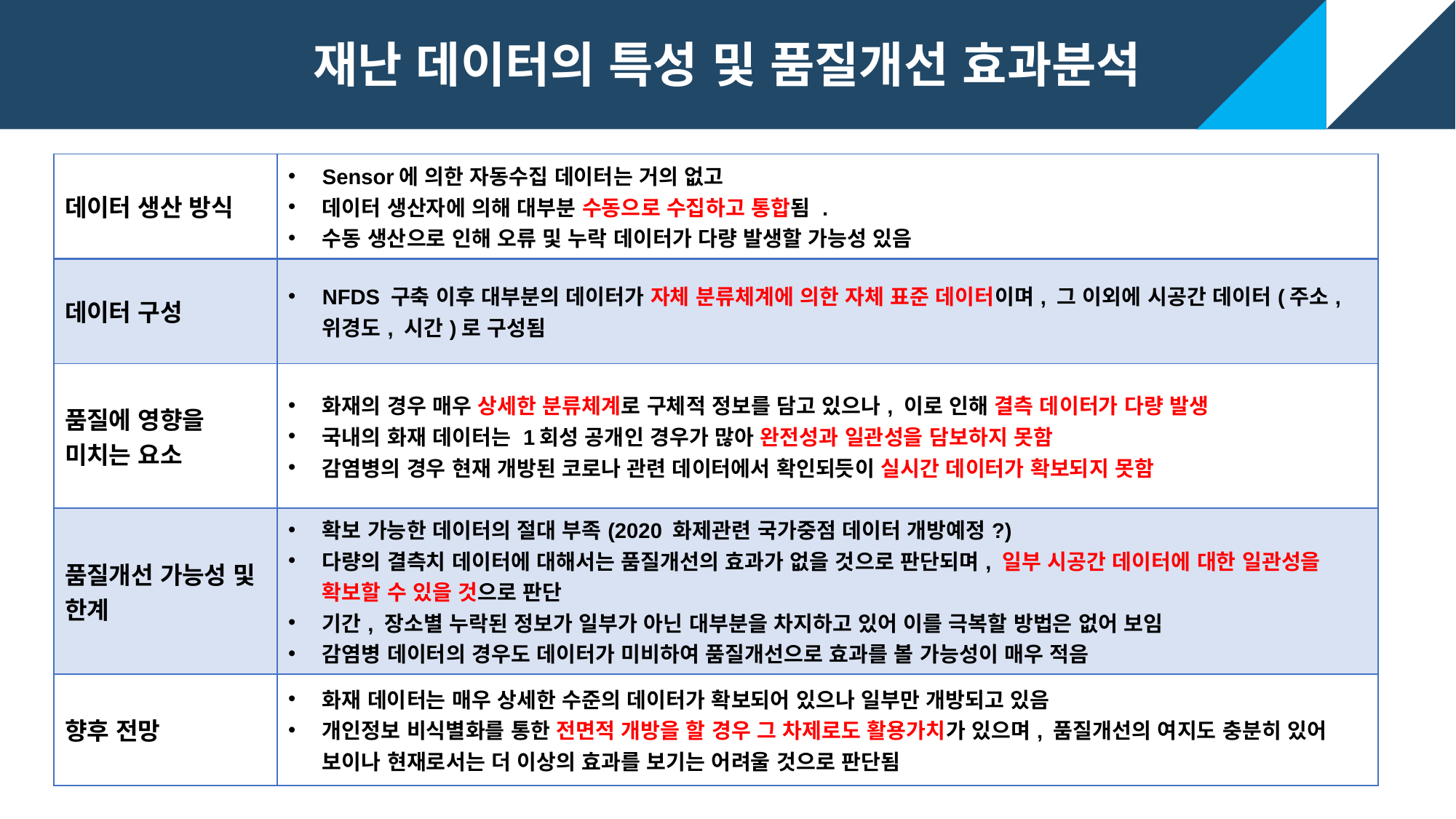

재난 데이터의 특성 및 품질개선 효과분석

| 데이터 생산 방식 | Sensor에 의한 자동수집 데이터는 거의 없고 데이터 생산자에 의해 대부분 수동으로 수집하고 통합됨 . 수동 생산으로 인해 오류 및 누락 데이터가 다량 발생할 가능성 있음 |
| --- | --- |
| 데이터 구성 | NFDS 구축 이후 대부분의 데이터가 자체 분류체계에 의한 자체 표준 데이터이며, 그 이외에 시공간 데이터(주소, 위경도, 시간)로 구성됨 |
| 품질에 영향을 미치는 요소 | 화재의 경우 매우 상세한 분류체계로 구체적 정보를 담고 있으나, 이로 인해 결측 데이터가 다량 발생 국내의 화재 데이터는 1회성 공개인 경우가 많아 완전성과 일관성을 담보하지 못함 감염병의 경우 현재 개방된 코로나 관련 데이터에서 확인되듯이 실시간 데이터가 확보되지 못함 |
| 품질개선 가능성 및 한계 | 확보 가능한 데이터의 절대 부족(2020 화제관련 국가중점 데이터 개방예정?) 다량의 결측치 데이터에 대해서는 품질개선의 효과가 없을 것으로 판단되며, 일부 시공간 데이터에 대한 일관성을 확보할 수 있을 것으로 판단 기간, 장소별 누락된 정보가 일부가 아닌 대부분을 차지하고 있어 이를 극복할 방법은 없어 보임 감염병 데이터의 경우도 데이터가 미비하여 품질개선으로 효과를 볼 가능성이 매우 적음 |
| 향후 전망 | 화재 데이터는 매우 상세한 수준의 데이터가 확보되어 있으나 일부만 개방되고 있음 개인정보 비식별화를 통한 전면적 개방을 할 경우 그 차제로도 활용가치가 있으며, 품질개선의 여지도 충분히 있어 보이나 현재로서는 더 이상의 효과를 보기는 어려울 것으로 판단됨 |